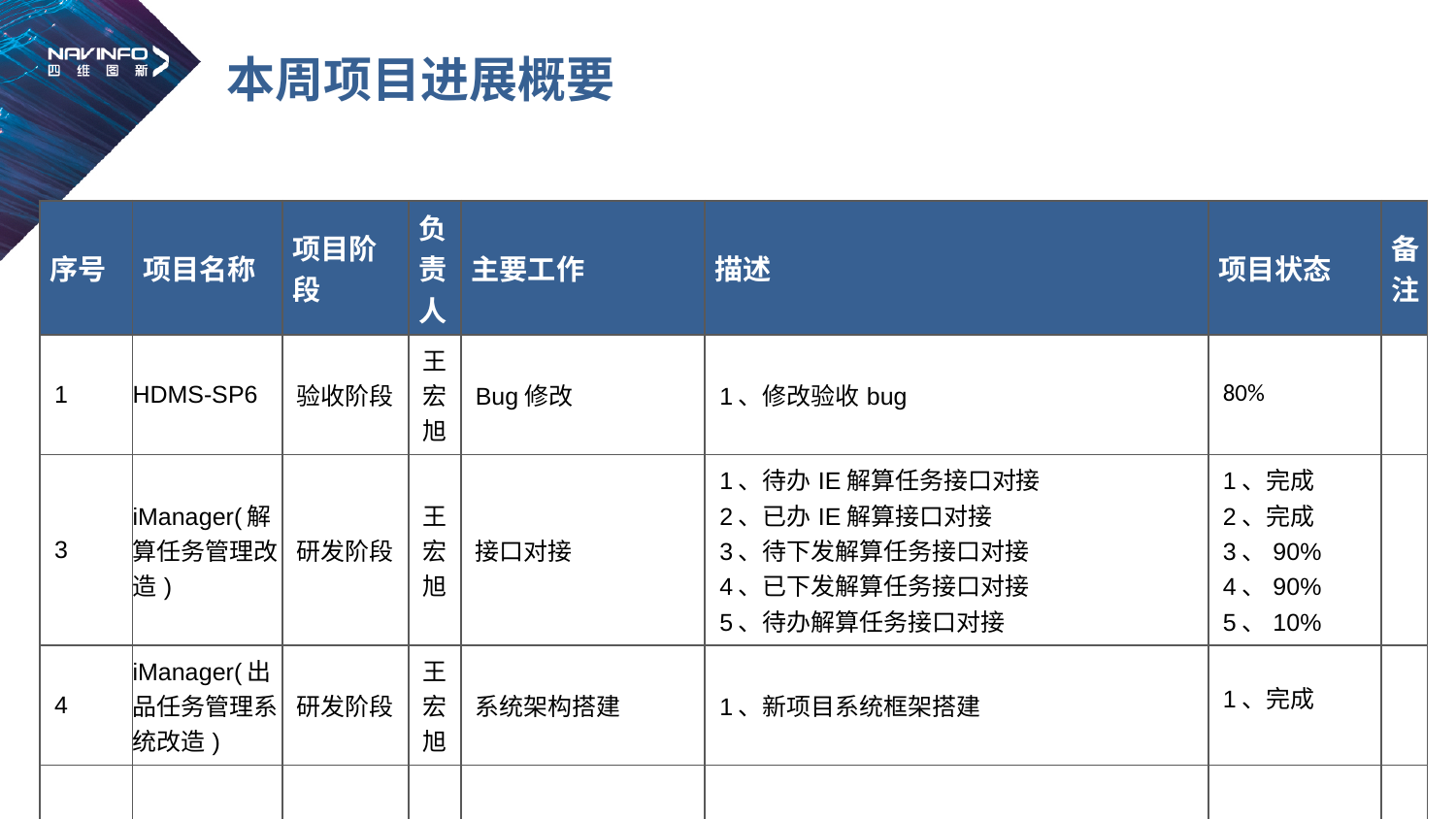

# 本周项目进展概要
| 序号 | 项目名称 | 项目阶段 | 负责人 | 主要工作 | 描述 | 项目状态 | 备注 |
| --- | --- | --- | --- | --- | --- | --- | --- |
| 1 | HDMS-SP6 | 验收阶段 | 王宏旭 | Bug修改 | 1、修改验收bug | 80% |  |
| 3 | iManager(解算任务管理改造) | 研发阶段 | 王宏旭 | 接口对接 | 1、待办IE解算任务接口对接 2、已办IE解算接口对接 3、待下发解算任务接口对接 4、已下发解算任务接口对接 5、待办解算任务接口对接 | 1、完成 2、完成 3、90% 4、90% 5、10% |  |
| 4 | iManager(出品任务管理系统改造) | 研发阶段 | 王宏旭 | 系统架构搭建 | 1、新项目系统框架搭建 | 1、完成 |  |
|  |  |  |  |  |  |  |  |